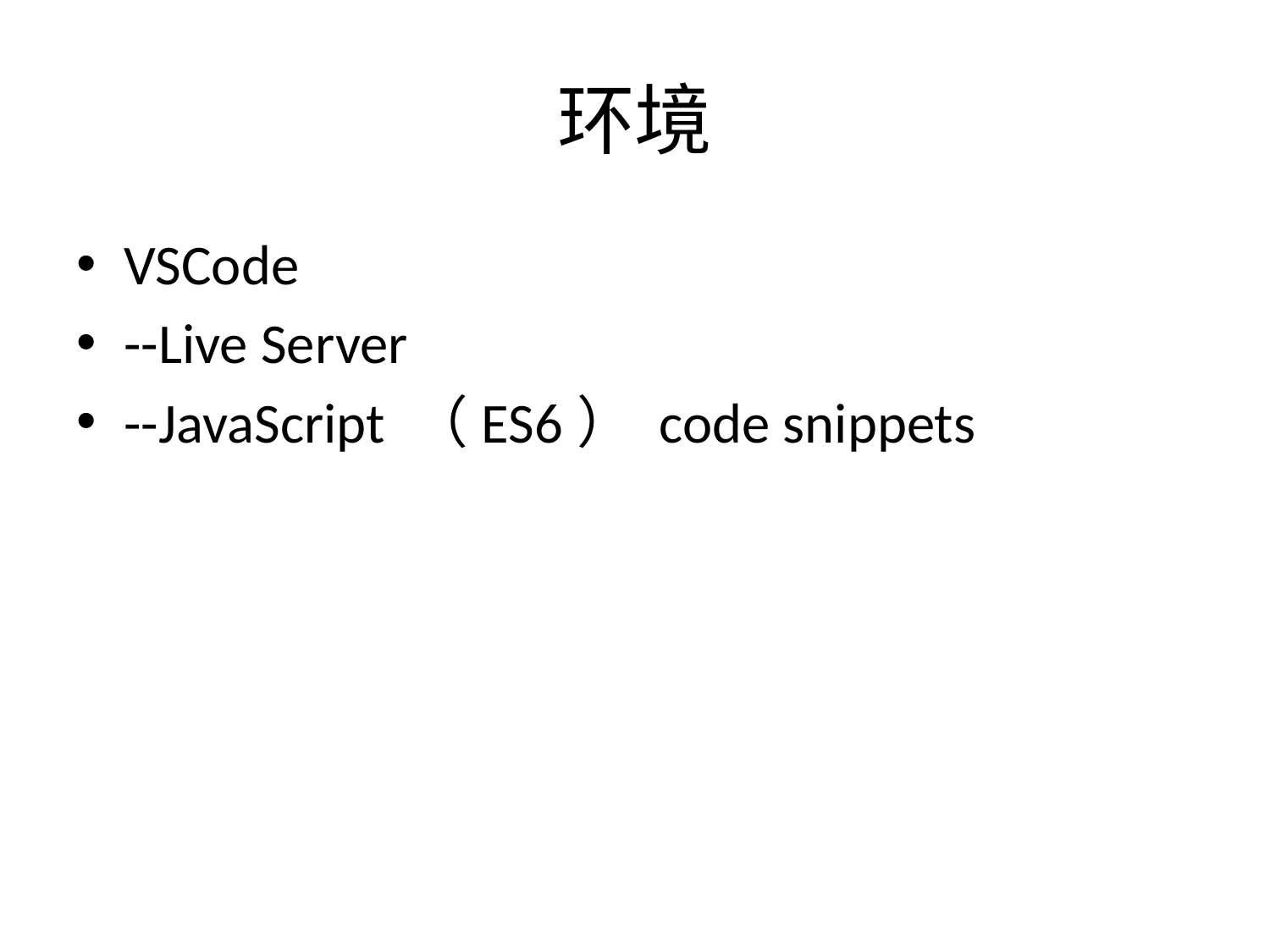

# 环境
VSCode
--Live Server
--JavaScript （ES6） code snippets